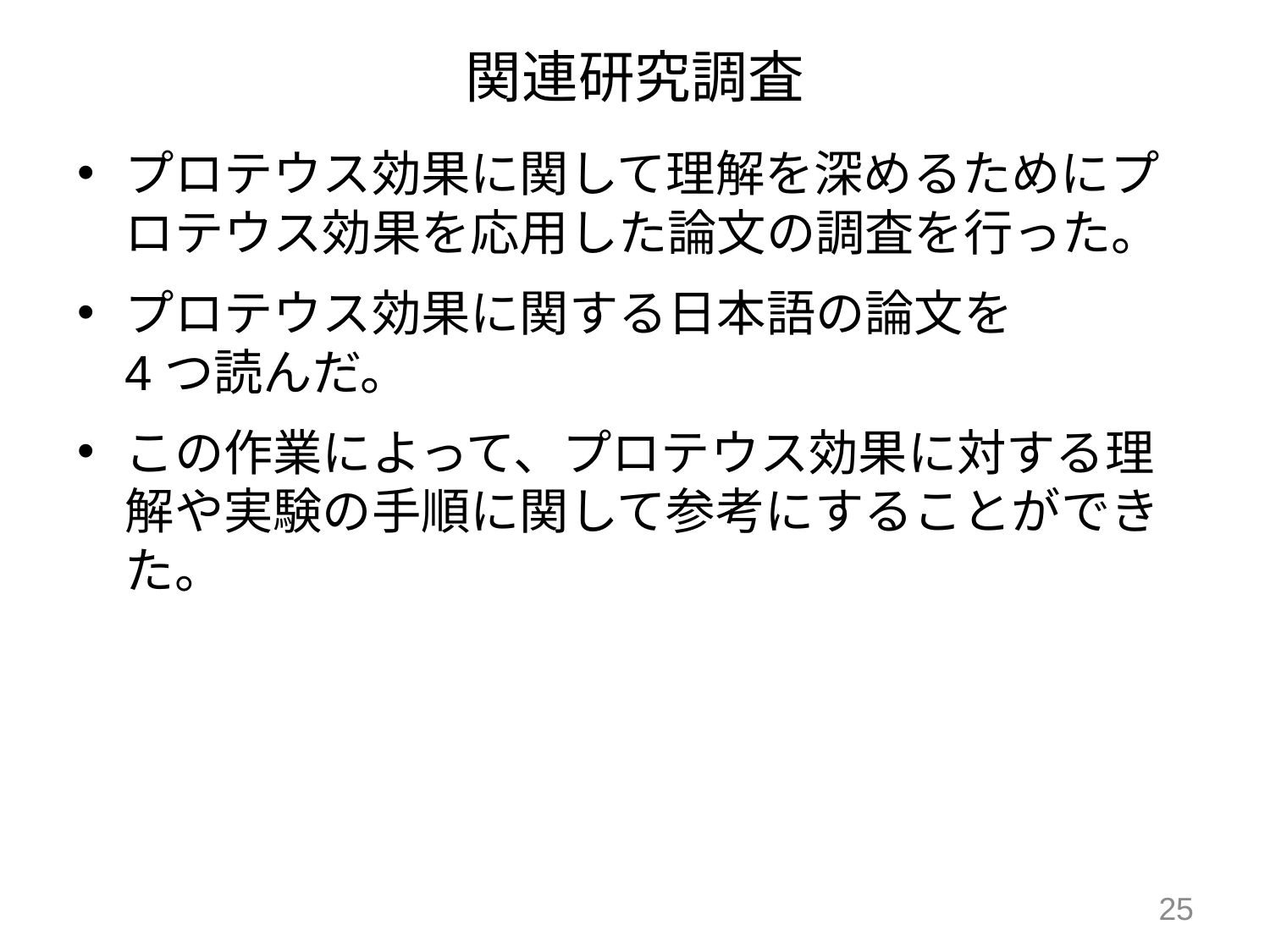

# 関連研究調査
プロテウス効果に関して理解を深めるためにプロテウス効果を応用した論文の調査を行った。
プロテウス効果に関する日本語の論文を
4つ読んだ。
この作業によって、プロテウス効果に対する理解や実験の手順に関して参考にすることができた。
25